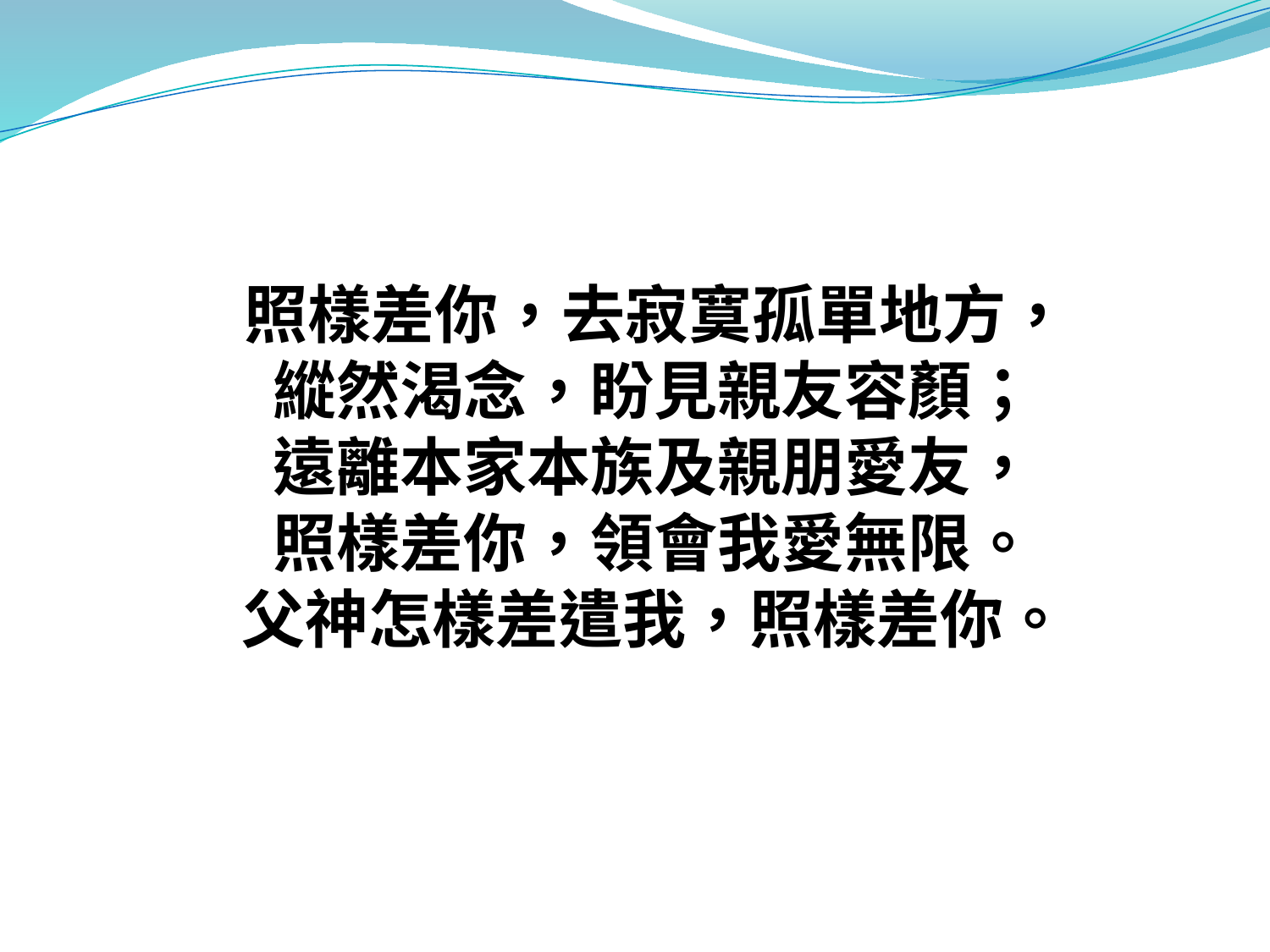

#
  照樣差你，去寂寞孤單地方，
縱然渴念，盼見親友容顏；
遠離本家本族及親朋愛友，
照樣差你，領會我愛無限。
父神怎樣差遣我，照樣差你。